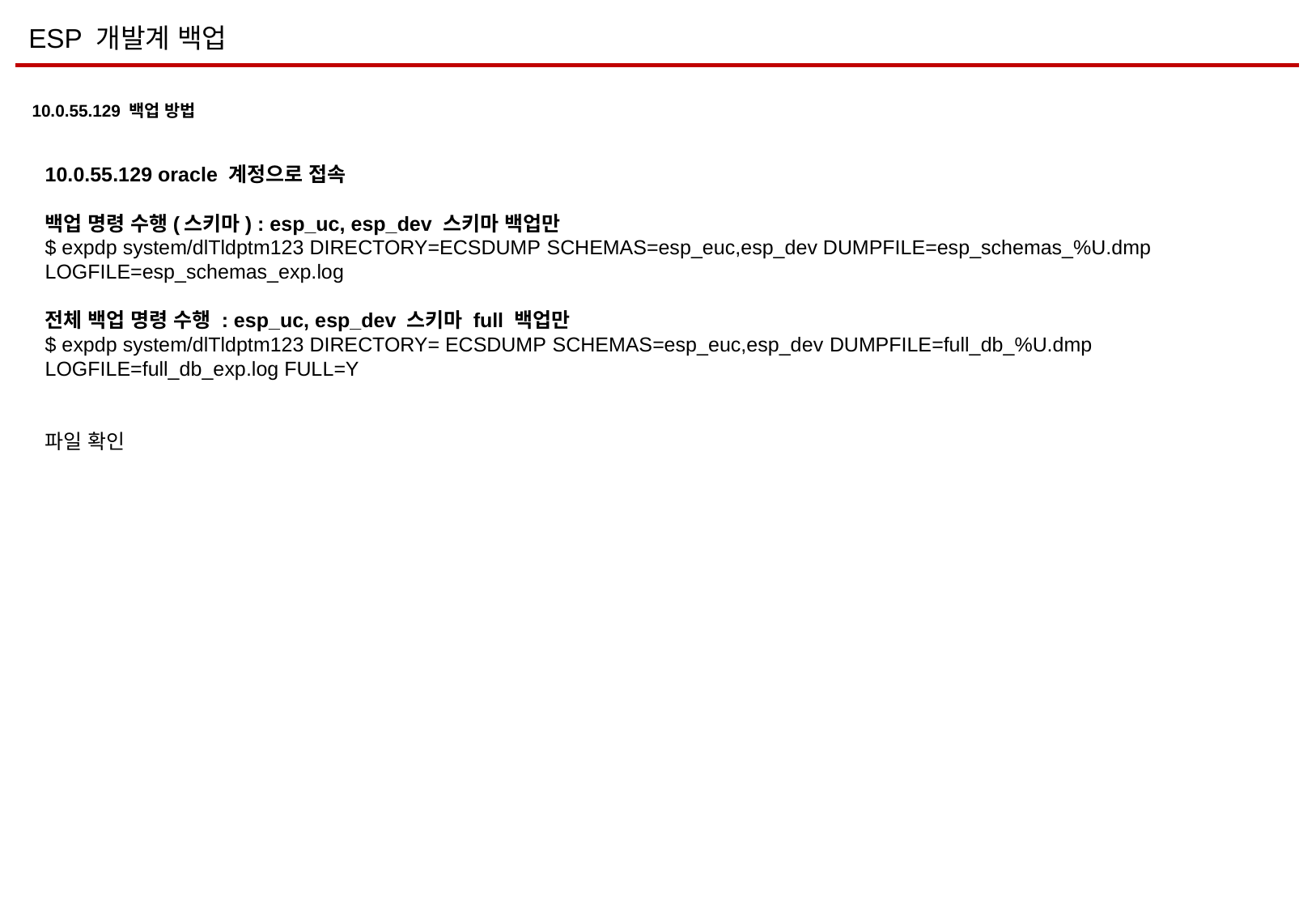

ESP 개발계 백업
10.0.55.129 백업 방법
10.0.55.129 oracle 계정으로 접속

백업 명령 수행(스키마) : esp_uc, esp_dev 스키마 백업만
$ expdp system/dlTldptm123 DIRECTORY=ECSDUMP SCHEMAS=esp_euc,esp_dev DUMPFILE=esp_schemas_%U.dmp  LOGFILE=esp_schemas_exp.log

전체 백업 명령 수행 : esp_uc, esp_dev 스키마 full 백업만
$ expdp system/dlTldptm123 DIRECTORY= ECSDUMP SCHEMAS=esp_euc,esp_dev DUMPFILE=full_db_%U.dmp LOGFILE=full_db_exp.log FULL=Y

파일 확인